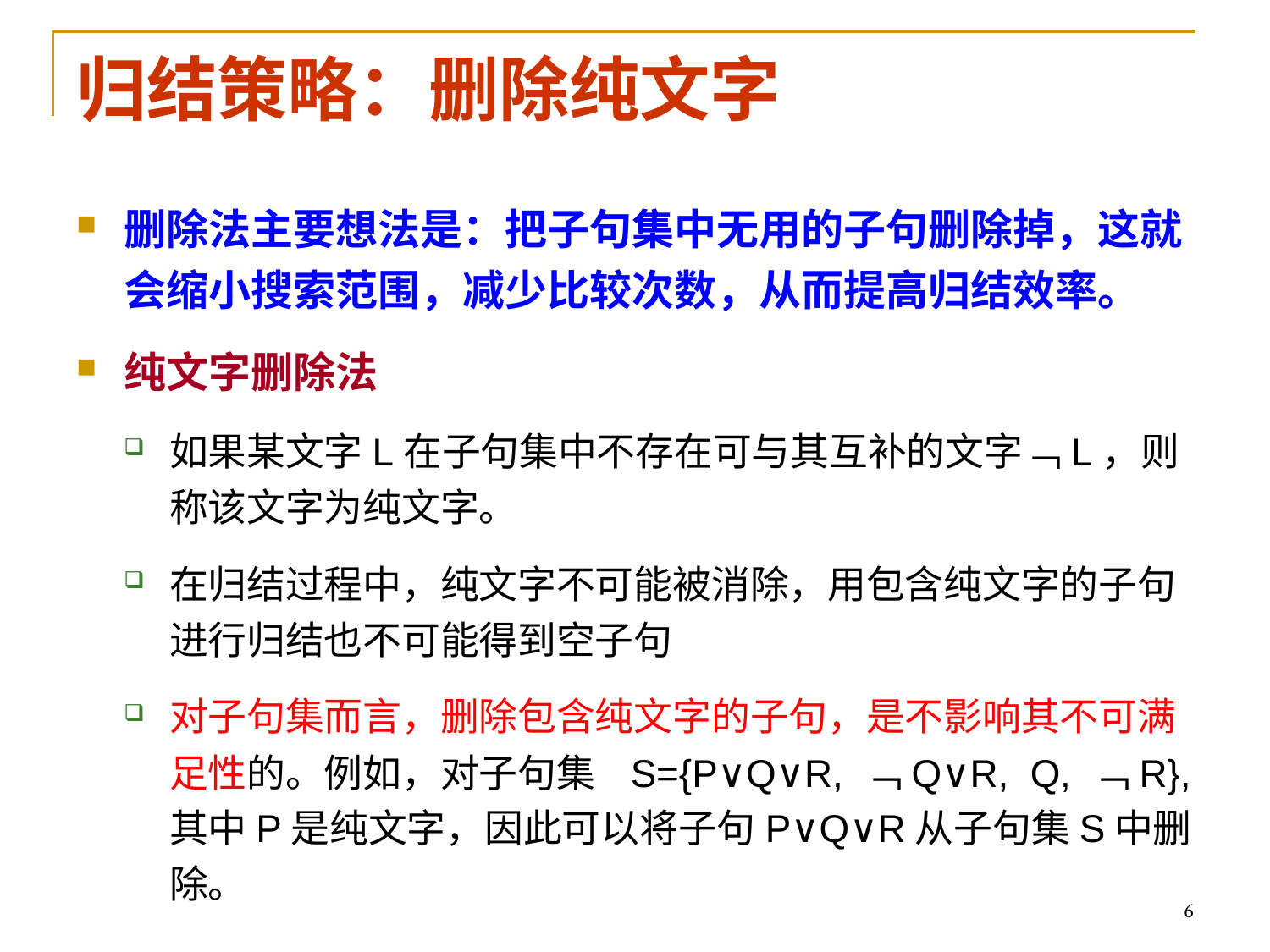

# 归结策略：删除纯文字
删除法主要想法是：把子句集中无用的子句删除掉，这就会缩小搜索范围，减少比较次数，从而提高归结效率。
纯文字删除法
如果某文字L在子句集中不存在可与其互补的文字﹁L，则称该文字为纯文字。
在归结过程中，纯文字不可能被消除，用包含纯文字的子句进行归结也不可能得到空子句
对子句集而言，删除包含纯文字的子句，是不影响其不可满足性的。例如，对子句集   S={P∨Q∨R, ﹁Q∨R,  Q, ﹁R}, 其中P是纯文字，因此可以将子句P∨Q∨R从子句集S中删除。

6